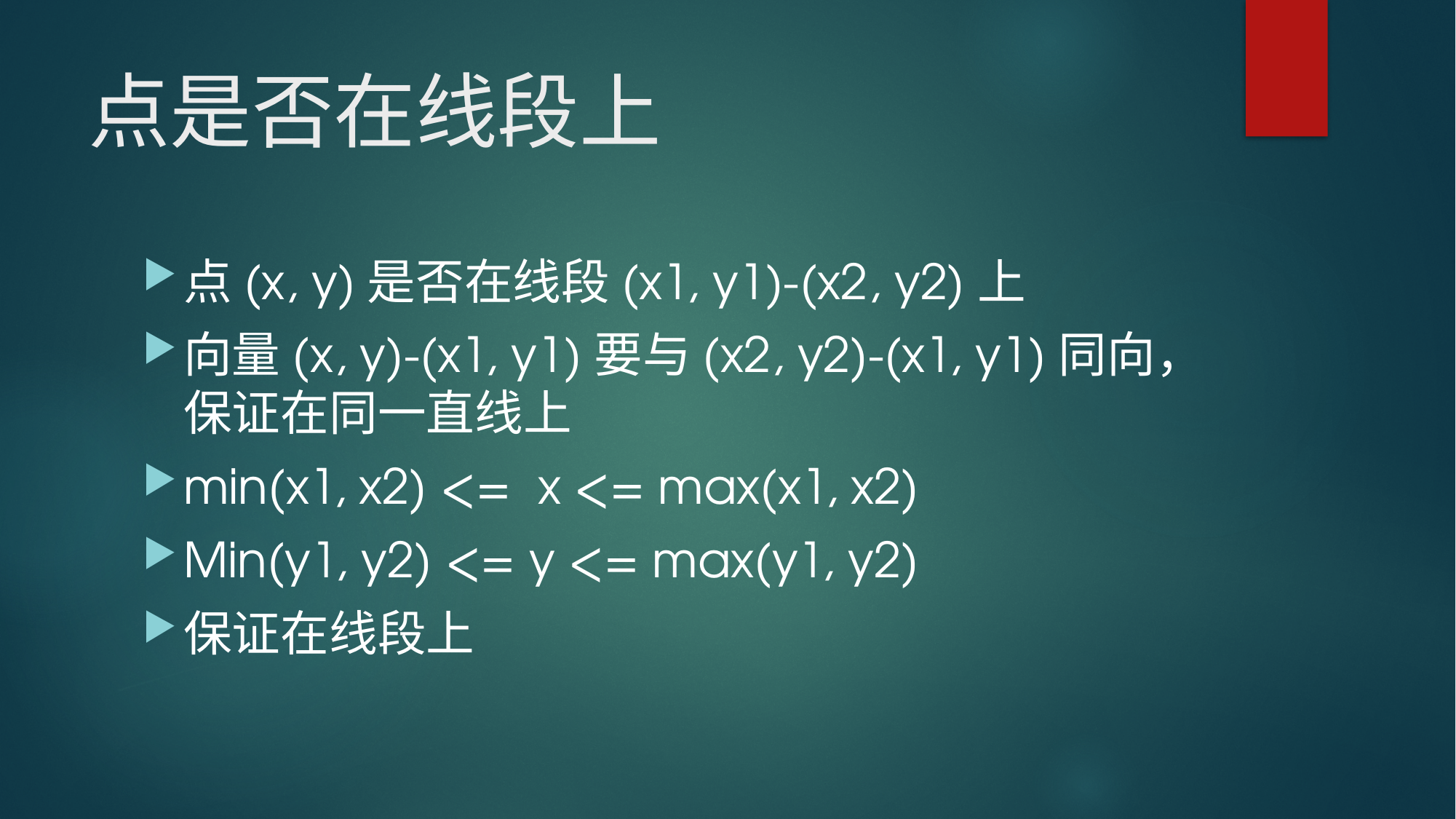

# 点是否在线段上
点(x, y)是否在线段(x1, y1)-(x2, y2)上
向量(x, y)-(x1, y1)要与(x2, y2)-(x1, y1)同向，保证在同一直线上
min(x1, x2) <=  x <= max(x1, x2)
Min(y1, y2) <= y <= max(y1, y2)
保证在线段上